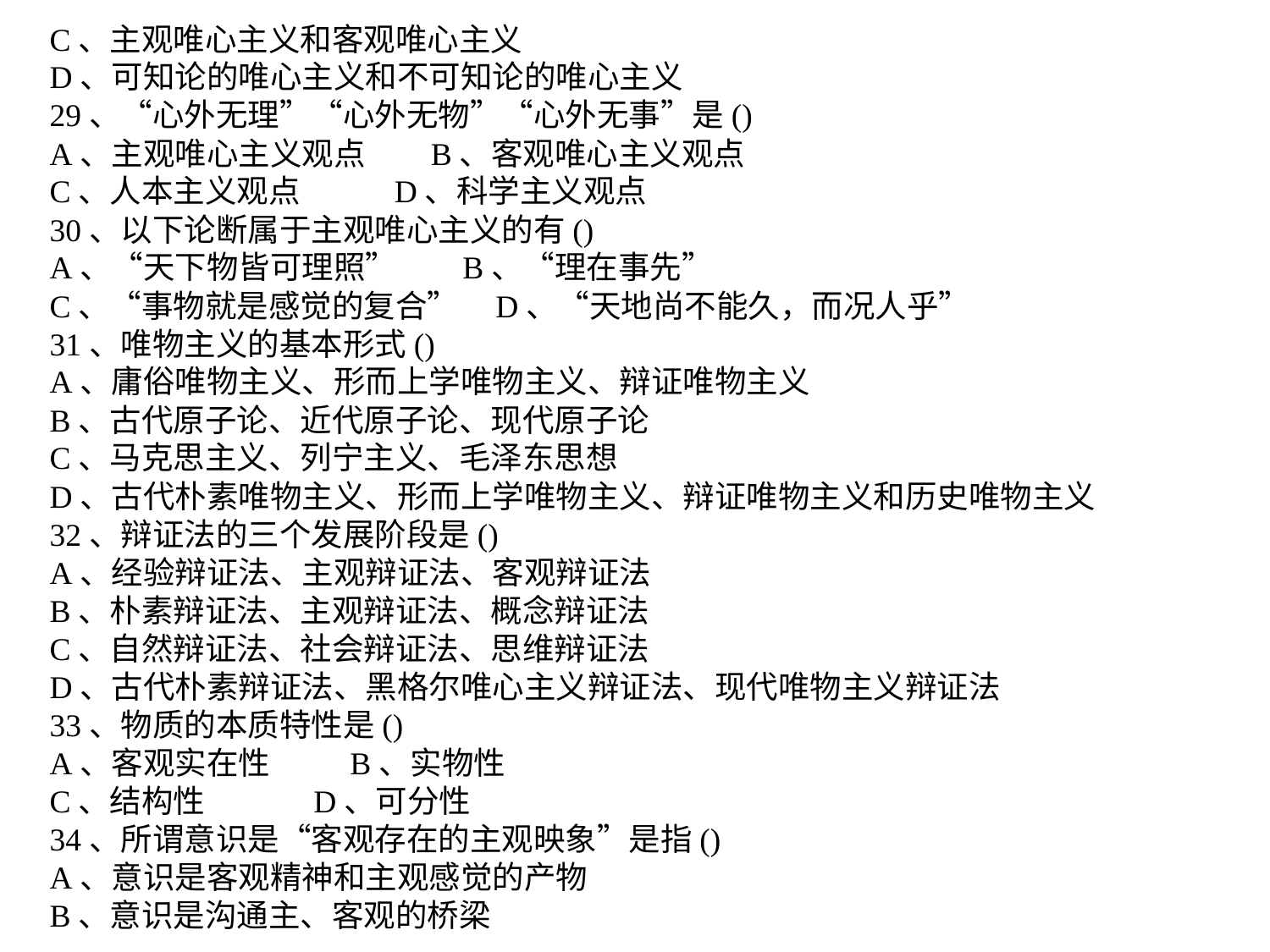

C、主观唯心主义和客观唯心主义
D、可知论的唯心主义和不可知论的唯心主义
29、“心外无理”“心外无物”“心外无事”是()
A、主观唯心主义观点        B、客观唯心主义观点
C、人本主义观点            D、科学主义观点
30、以下论断属于主观唯心主义的有()
A、“天下物皆可理照”        B、“理在事先”
C、“事物就是感觉的复合”    D、“天地尚不能久，而况人乎”
31、唯物主义的基本形式()
A、庸俗唯物主义、形而上学唯物主义、辩证唯物主义
B、古代原子论、近代原子论、现代原子论
C、马克思主义、列宁主义、毛泽东思想
D、古代朴素唯物主义、形而上学唯物主义、辩证唯物主义和历史唯物主义
32、辩证法的三个发展阶段是()
A、经验辩证法、主观辩证法、客观辩证法
B、朴素辩证法、主观辩证法、概念辩证法
C、自然辩证法、社会辩证法、思维辩证法
D、古代朴素辩证法、黑格尔唯心主义辩证法、现代唯物主义辩证法
33、物质的本质特性是()
A、客观实在性          B、实物性
C、结构性              D、可分性
34、所谓意识是“客观存在的主观映象”是指()
A、意识是客观精神和主观感觉的产物
B、意识是沟通主、客观的桥梁